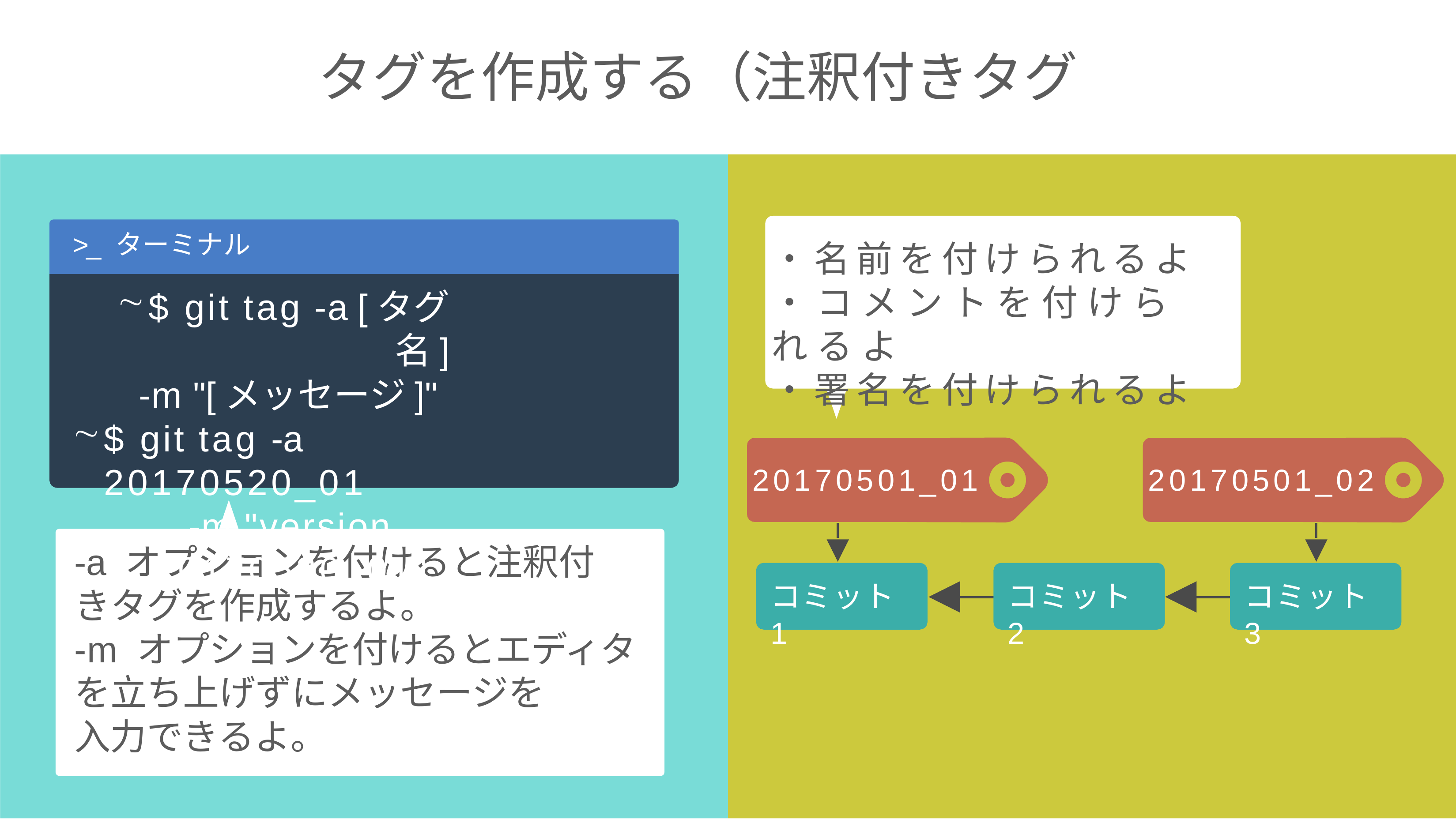

# タグを作成する（注釈付きタグ

>_ ターミナル
$ git tag -a [タグ名]
-m "[メッセージ]"
$ git tag -a 20170520_01
-m "version 20170520_01"

・名前を付けられるよ
・コメントを付けられるよ
・署名を付けられるよ

20170501_01
20170501_02
-a オプションを付けると注釈付きタグを作成するよ。
-m オプションを付けるとエディタを立ち上げずにメッセージを
入力できるよ。

コミット1
コミット2
コミット3